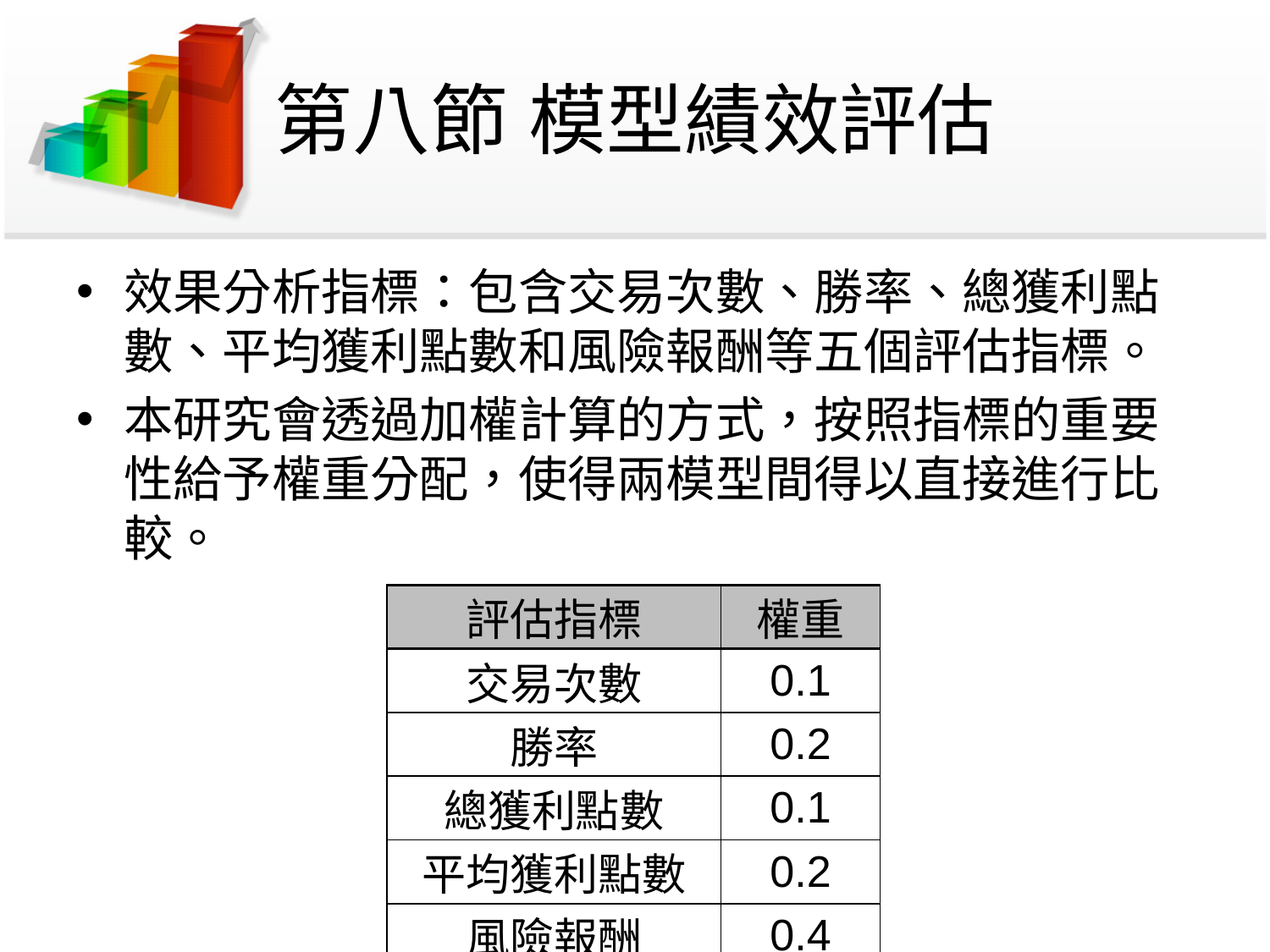

# 第八節	模型績效評估
效果分析指標：包含交易次數、勝率、總獲利點數、平均獲利點數和風險報酬等五個評估指標。
本研究會透過加權計算的方式，按照指標的重要性給予權重分配，使得兩模型間得以直接進行比較。
| 評估指標 | 權重 |
| --- | --- |
| 交易次數 | 0.1 |
| 勝率 | 0.2 |
| 總獲利點數 | 0.1 |
| 平均獲利點數 | 0.2 |
| 風險報酬 | 0.4 |